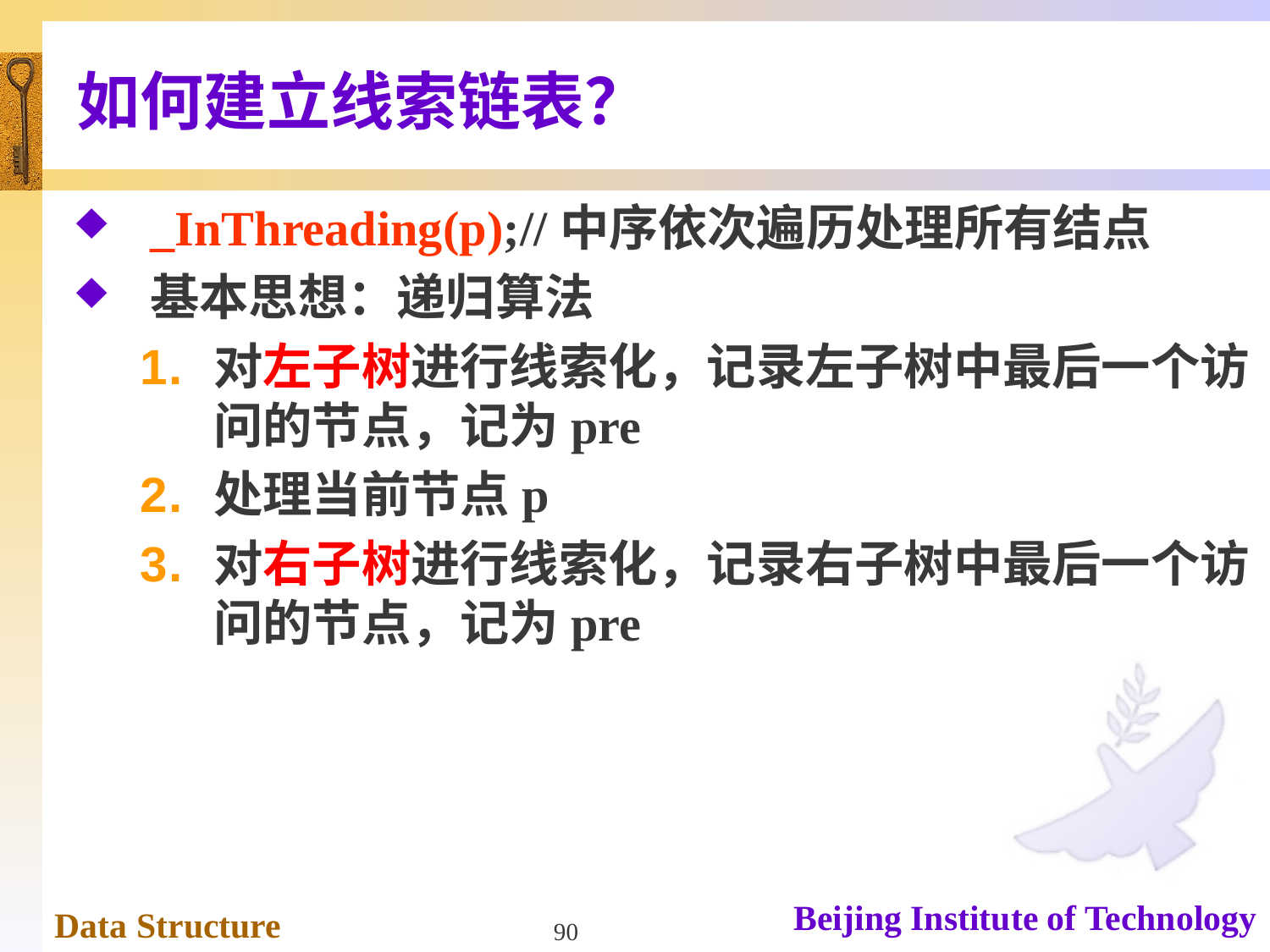

# 如何建立线索链表？
_InThreading(p);//中序依次遍历处理所有结点
基本思想：递归算法
对左子树进行线索化，记录左子树中最后一个访问的节点，记为pre
处理当前节点p
对右子树进行线索化，记录右子树中最后一个访问的节点，记为pre
90